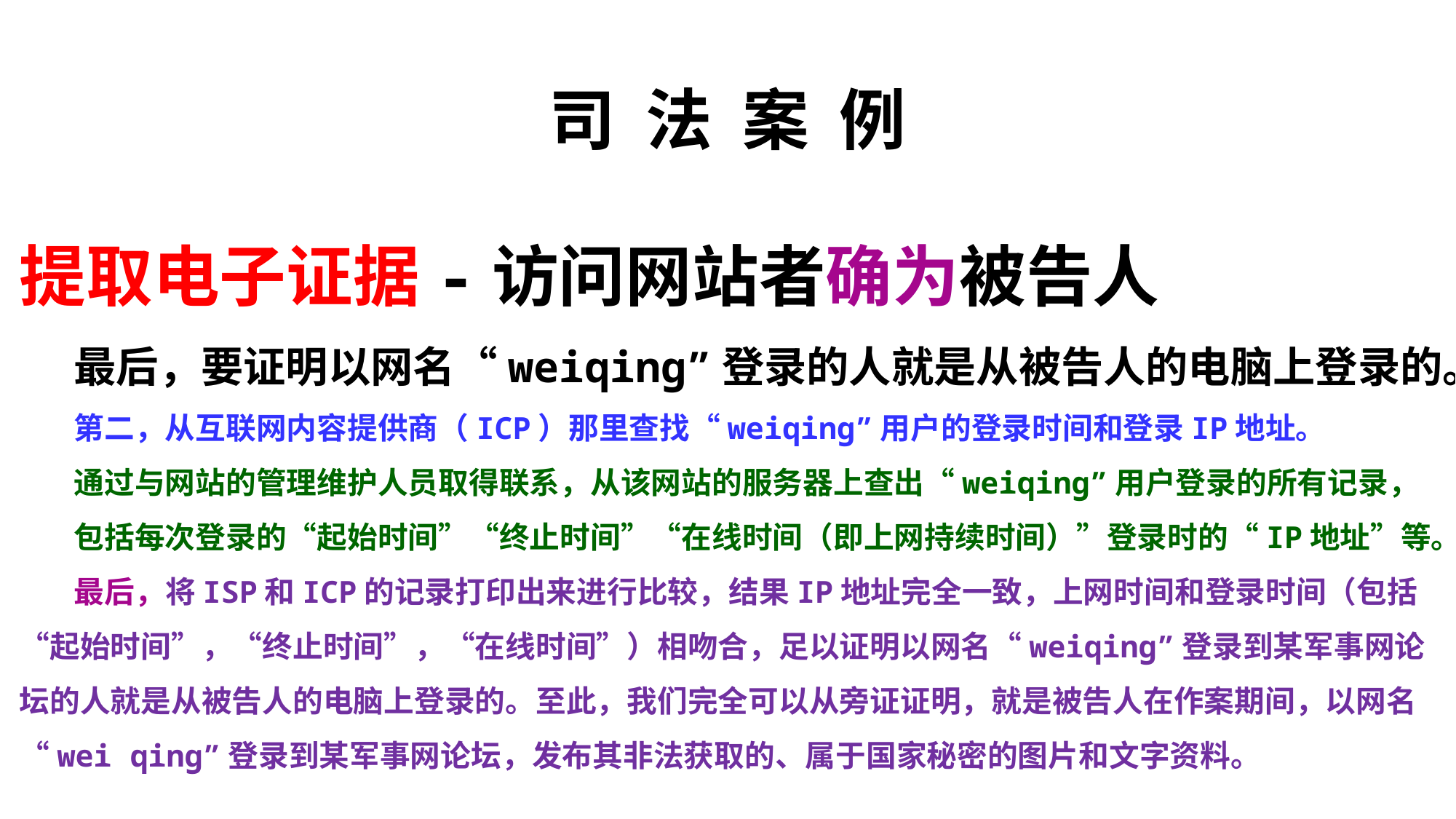

# 司  法  案  例
提取电子证据-访问网站者确为被告人
最后，要证明以网名“weiqing”登录的人就是从被告人的电脑上登录的。
第二，从互联网内容提供商（ICP）那里查找“weiqing”用户的登录时间和登录IP地址。
通过与网站的管理维护人员取得联系，从该网站的服务器上查出“weiqing”用户登录的所有记录，
包括每次登录的“起始时间”“终止时间”“在线时间（即上网持续时间）”登录时的“IP地址”等。
最后，将ISP和ICP的记录打印出来进行比较，结果IP地址完全一致，上网时间和登录时间（包括“起始时间”，“终止时间”，“在线时间”）相吻合，足以证明以网名“weiqing”登录到某军事网论坛的人就是从被告人的电脑上登录的。至此，我们完全可以从旁证证明，就是被告人在作案期间，以网名“wei qing”登录到某军事网论坛，发布其非法获取的、属于国家秘密的图片和文字资料。